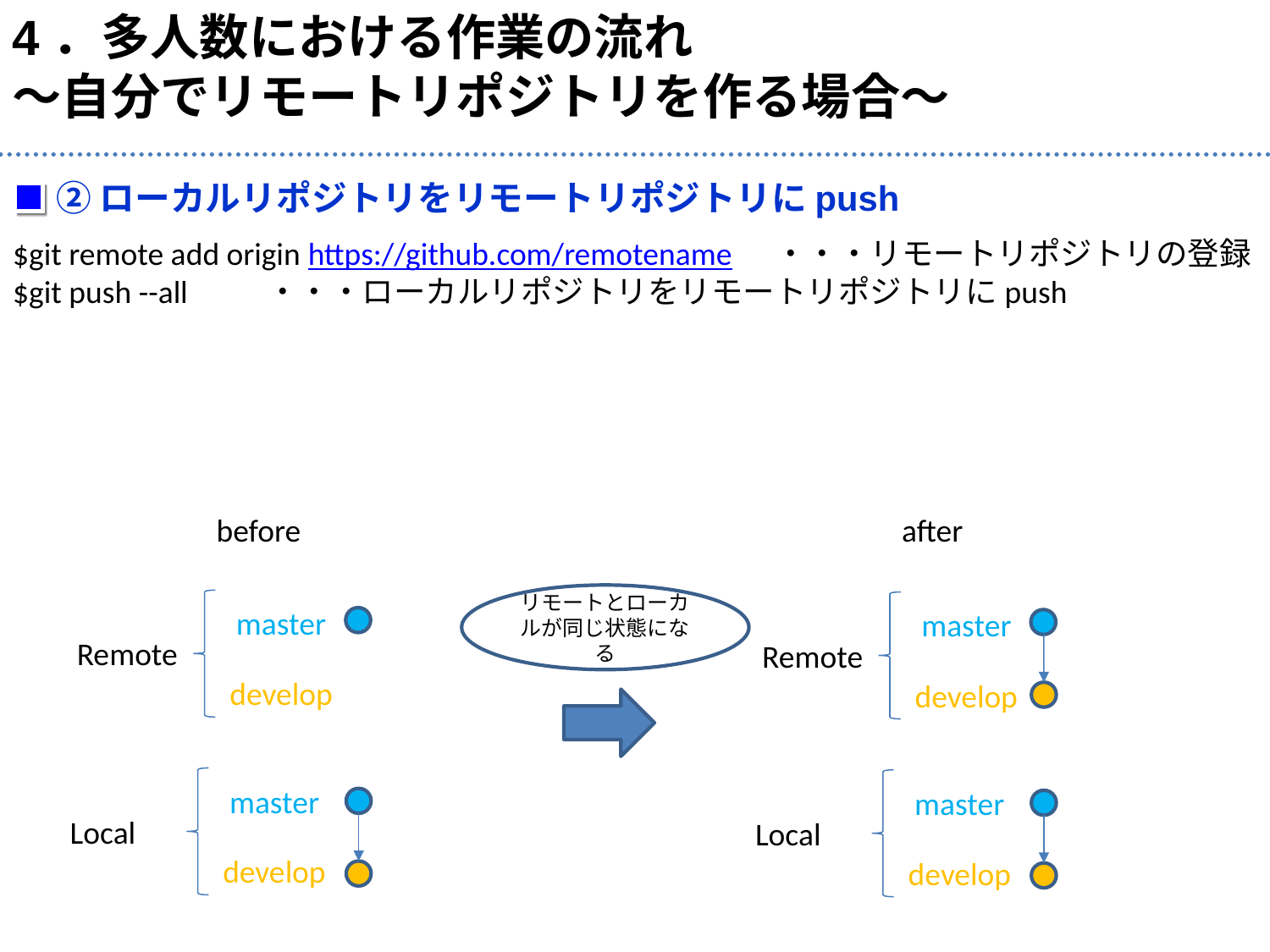

4．多人数における作業の流れ
～自分でリモートリポジトリを作る場合～

②ローカルリポジトリをリモートリポジトリにpush

$git remote add origin https://github.com/remotename	・・・リモートリポジトリの登録
$git push --all	・・・ローカルリポジトリをリモートリポジトリにpush
before
after
リモートとローカルが同じ状態になる

master
master

Remote
Remote
develop
develop

master
master

Local
Local
develop
develop